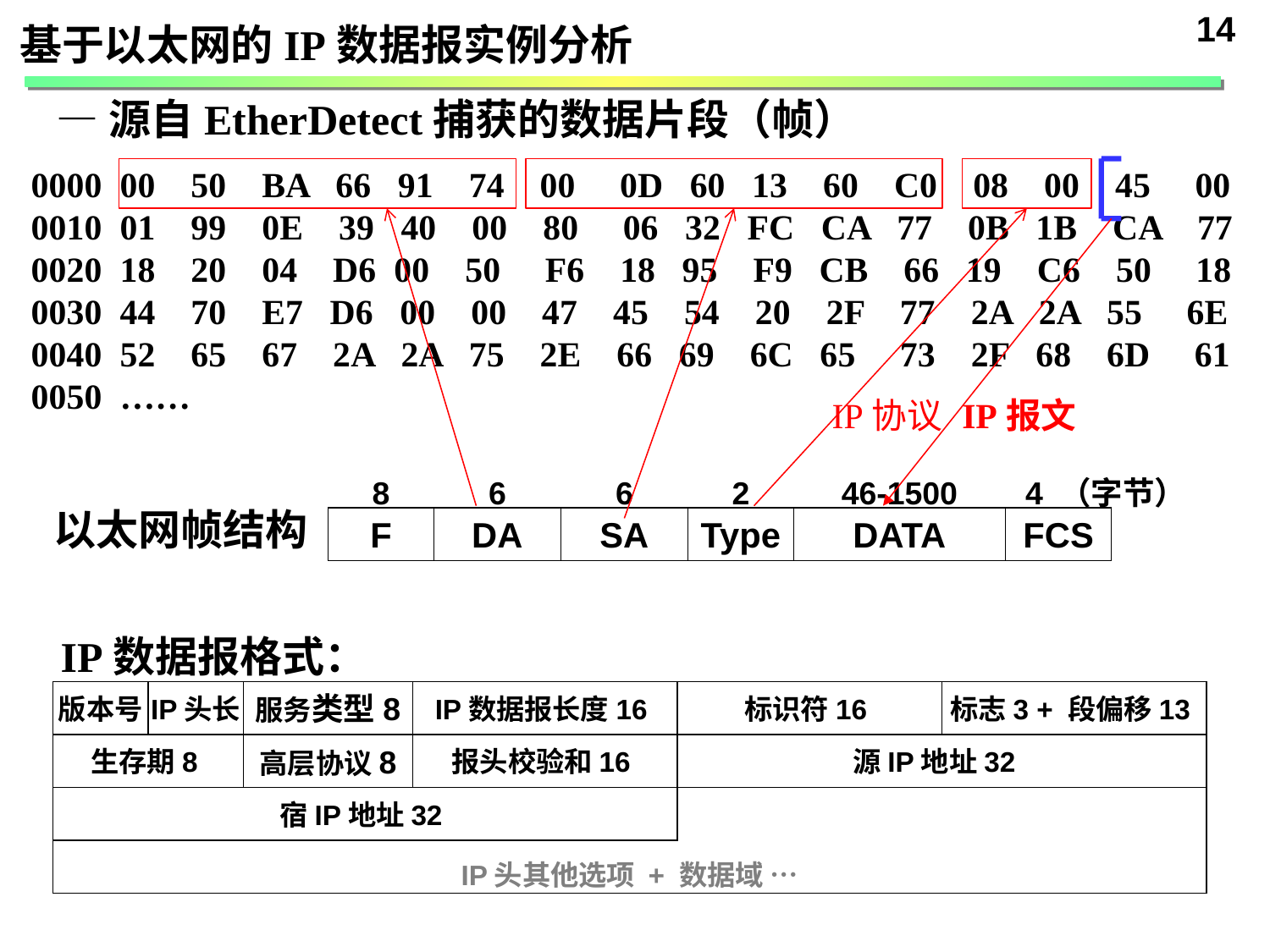

14
基于以太网的IP数据报实例分析

—源自EtherDetect捕获的数据片段（帧）
0000  00    50    BA   66   91    74    00     0D   60   13    60    C0    08    00    45     00
0010  01    99    0E    39   40    00    80     06   32   FC   CA   77    0B   1B    CA    77
0020  18    20    04    D6  00    50     F6    18   95    F9   CB    66   19    C6    50     18
0030  44    70    E7   D6   00    00    47    45    54    20    2F    77    2A   2A   55     6E
0040  52    65    67    2A   2A   75    2E    66   69    6C   65     73    2F   68    6D     61
0050  ……

IP协议

IP报文
8
6
6
2
46-1500
4 （字节）
以太网帧结构
F
DA
SA
Type
DATA
FCS
IP数据报格式：
版本号
IP头长
服务类型8
IP数据报长度16
标识符16
标志3 + 段偏移13
生存期8
高层协议8
报头校验和16
源IP地址32

IP头其他选项 + 数据域 …
宿IP地址32